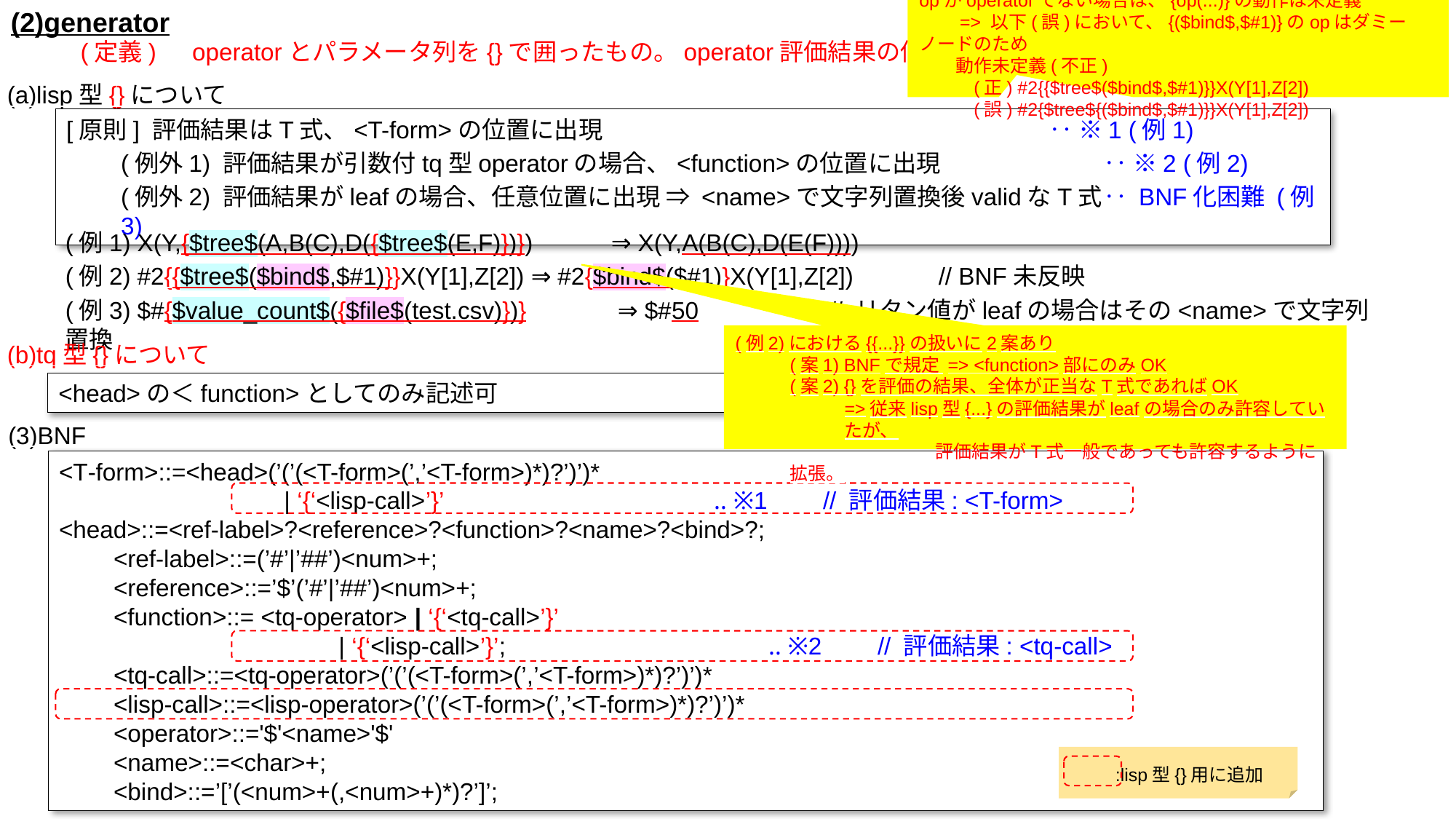

(2)generator
opがoperatorでない場合は、{op(...)}の動作は未定義
　　=> 以下(誤)において、{($bind$,$#1)}のopはダミーノードのため
　　動作未定義(不正)
(正) #2{{$tree$($bind$,$#1)}}X(Y[1],Z[2])
(誤) #2{$tree${($bind$,$#1)}}X(Y[1],Z[2])
(定義)　operatorとパラメータ列を{}で囲ったもの。operator評価結果の値を表す。
 (a)lisp型{}について
[原則] 評価結果はT式、<T-form>の位置に出現					‥ ※1 (例1)
(例外1) 評価結果が引数付tq型operatorの場合、<function>の位置に出現		‥ ※2 (例2)
(例外2) 評価結果がleafの場合、任意位置に出現 ⇒ <name>で文字列置換後validなT式	‥ BNF化困難 (例3)
(例1) X(Y,{$tree$(A,B(C),D({$tree$(E,F)})})	⇒ X(Y,A(B(C),D(E(F))))
(例2) #2{{$tree$($bind$,$#1)}}X(Y[1],Z[2]) ⇒ #2{$bind$($#1)}X(Y[1],Z[2])	// BNF未反映
(例3) $#{$value_count$({$file$(test.csv)})}	 ⇒ $#50		// リタン値がleafの場合はその<name>で文字列置換
(例2)における{{...}}の扱いに2案あり
(案1) BNFで規定 => <function>部にのみOK
(案2) {}を評価の結果、全体が正当なT式であればOK
=>従来lisp型{...}の評価結果がleafの場合のみ許容していたが、
	　　評価結果がT式一般であっても許容するように拡張。
 (b)tq型{}について
<head>の＜function>としてのみ記述可
 (3)BNF
<T-form>::=<head>(’(’(<T-form>(’,’<T-form>)*)?’)’)*
		 | ‘{‘<lisp-call>’}’			‥ ※1	// 評価結果: <T-form>
<head>::=<ref-label>?<reference>?<function>?<name>?<bind>?;
<ref-label>::=(’#’|’##’)<num>+;
<reference>::=’$’(’#’|’##’)<num>+;
<function>::= <tq-operator> | ‘{‘<tq-call>’}’
		 | ‘{‘<lisp-call>’}’;			‥ ※2	// 評価結果: <tq-call>
<tq-call>::=<tq-operator>(’(’(<T-form>(’,’<T-form>)*)?’)’)*
<lisp-call>::=<lisp-operator>(’(’(<T-form>(’,’<T-form>)*)?’)’)*
<operator>::='$'<name>'$'
<name>::=<char>+;
<bind>::=’[’(<num>+(,<num>+)*)?’]’;

         :lisp型{}用に追加